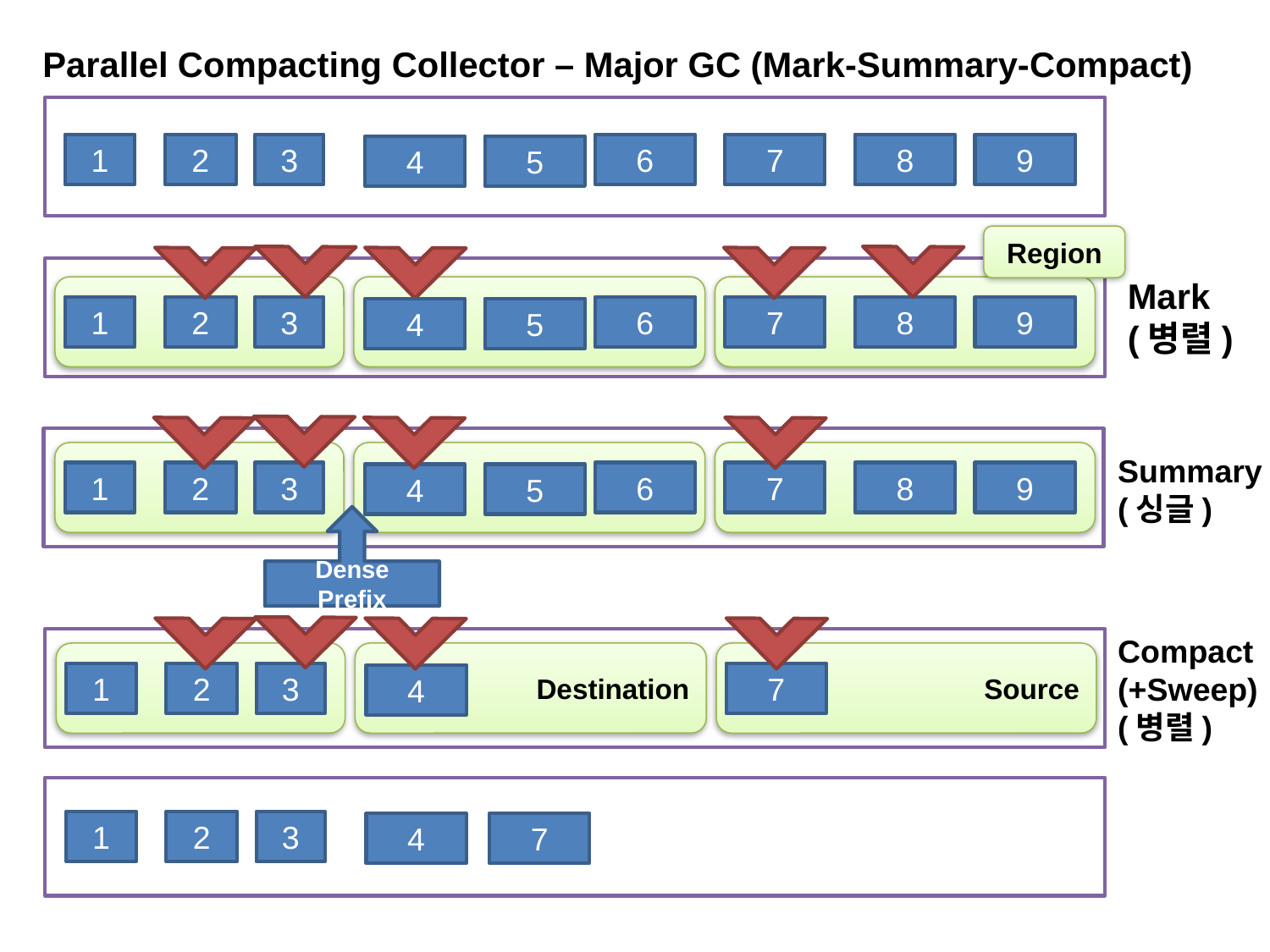

Parallel Compacting Collector – Major GC (Mark-Summary-Compact)

1
2
3
6
7
8
9
4
5

Region
Mark
(병렬)

1
2
3
6
7
8
9
4
5

Summary
(싱글)
1
2
3
6
7
8
9
4
5
Dense Prefix

Destination
Source
Compact
(+Sweep)
(병렬)
1
2
3
7
4

1
2
3
4
7